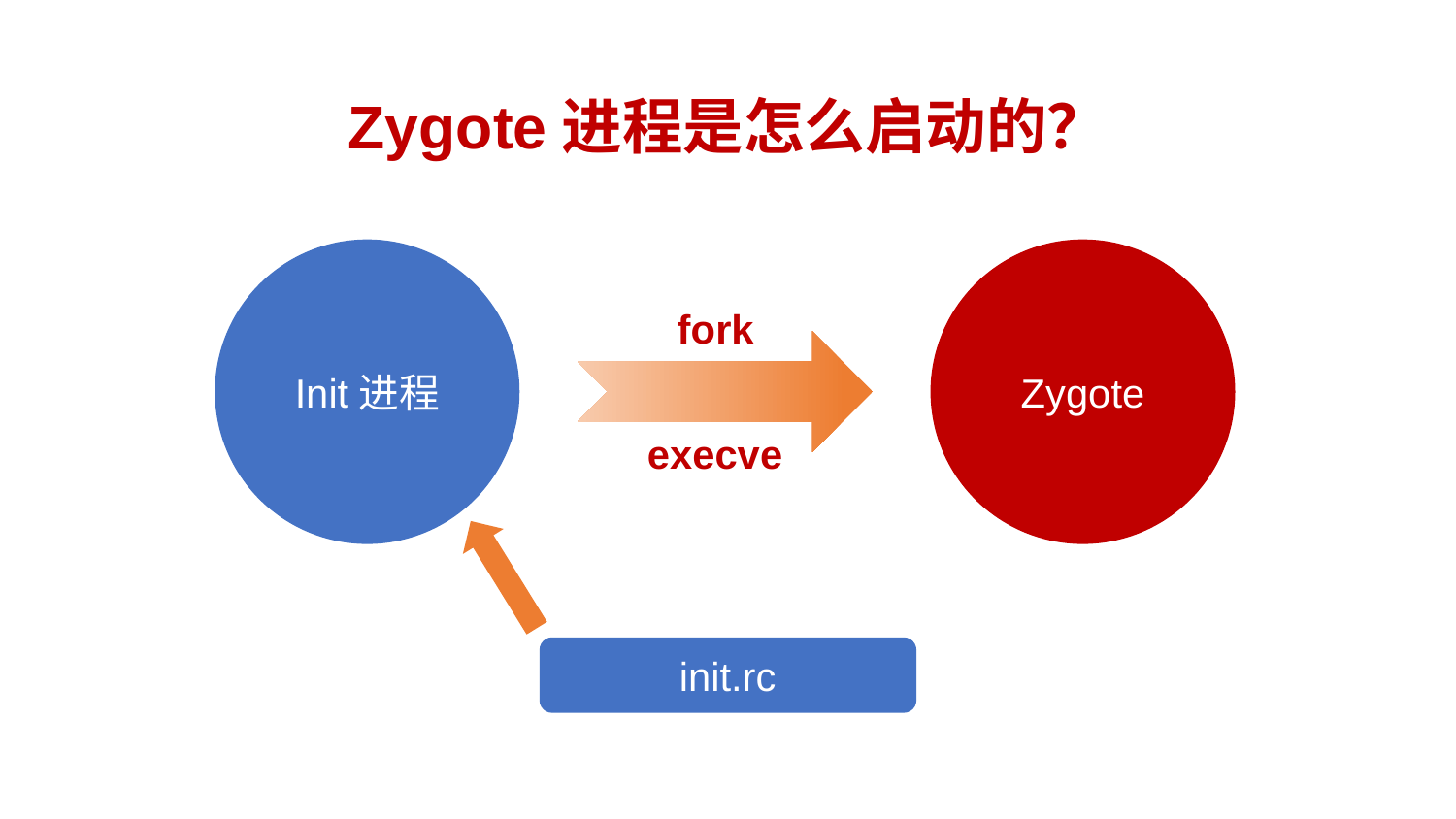

# Zygote进程是怎么启动的？
Init进程
Zygote
fork

execve

init.rc